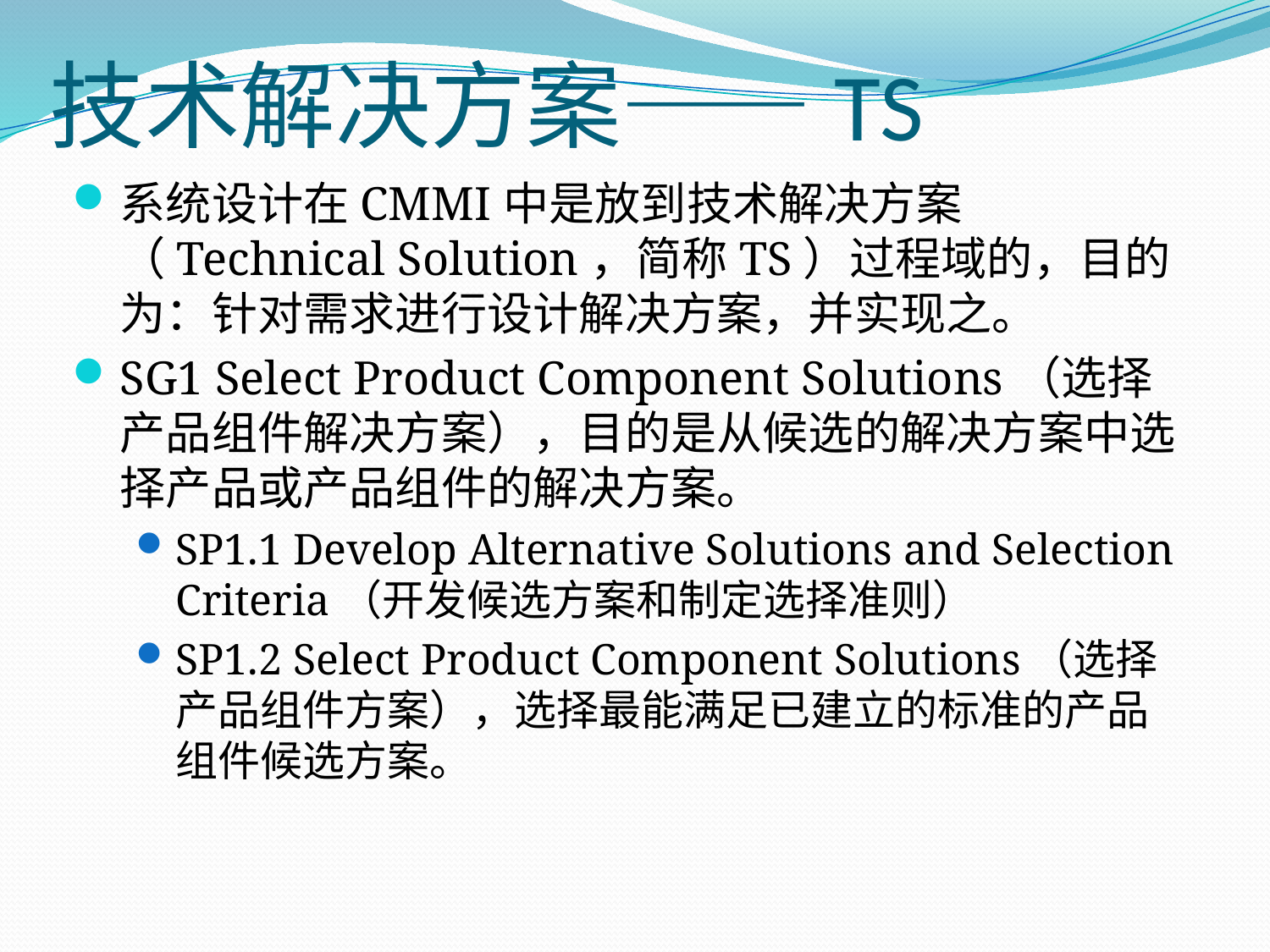

# 技术解决方案——TS
系统设计在CMMI中是放到技术解决方案（Technical Solution，简称TS）过程域的，目的为：针对需求进行设计解决方案，并实现之。
SG1 Select Product Component Solutions（选择产品组件解决方案），目的是从候选的解决方案中选择产品或产品组件的解决方案。
SP1.1 Develop Alternative Solutions and Selection Criteria（开发候选方案和制定选择准则）
SP1.2 Select Product Component Solutions（选择产品组件方案），选择最能满足已建立的标准的产品组件候选方案。